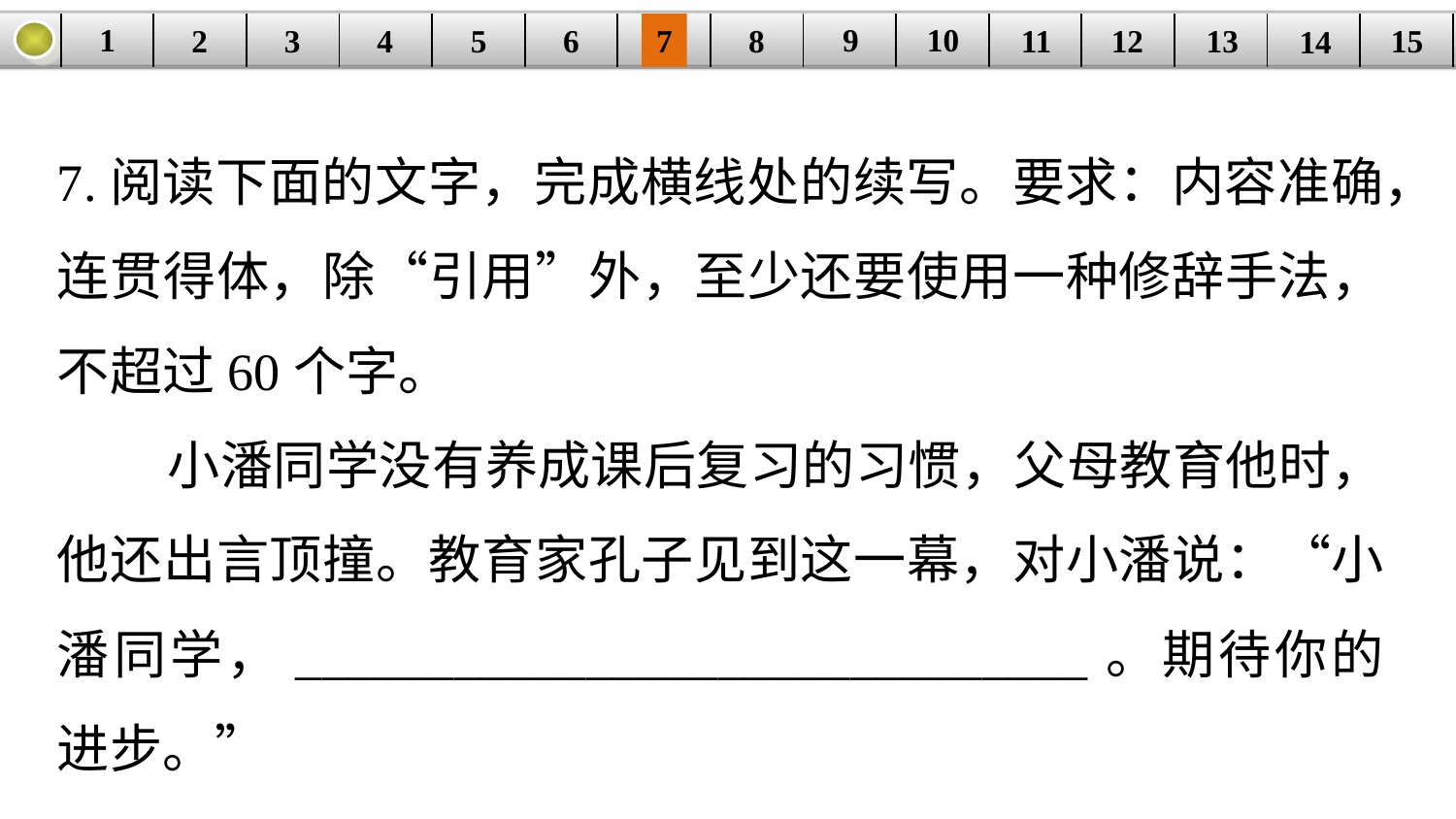

9
10
1
3
4
5
6
8
11
2
12
15
|  |  |  |  |  |  |  |  |  |  |  |  |  |  |  |
| --- | --- | --- | --- | --- | --- | --- | --- | --- | --- | --- | --- | --- | --- | --- |
7
13
14

7.阅读下面的文字，完成横线处的续写。要求：内容准确，连贯得体，除“引用”外，至少还要使用一种修辞手法，不超过60个字。
        小潘同学没有养成课后复习的习惯，父母教育他时，他还出言顶撞。教育家孔子见到这一幕，对小潘说：“小潘同学，______________________________。期待你的进步。”